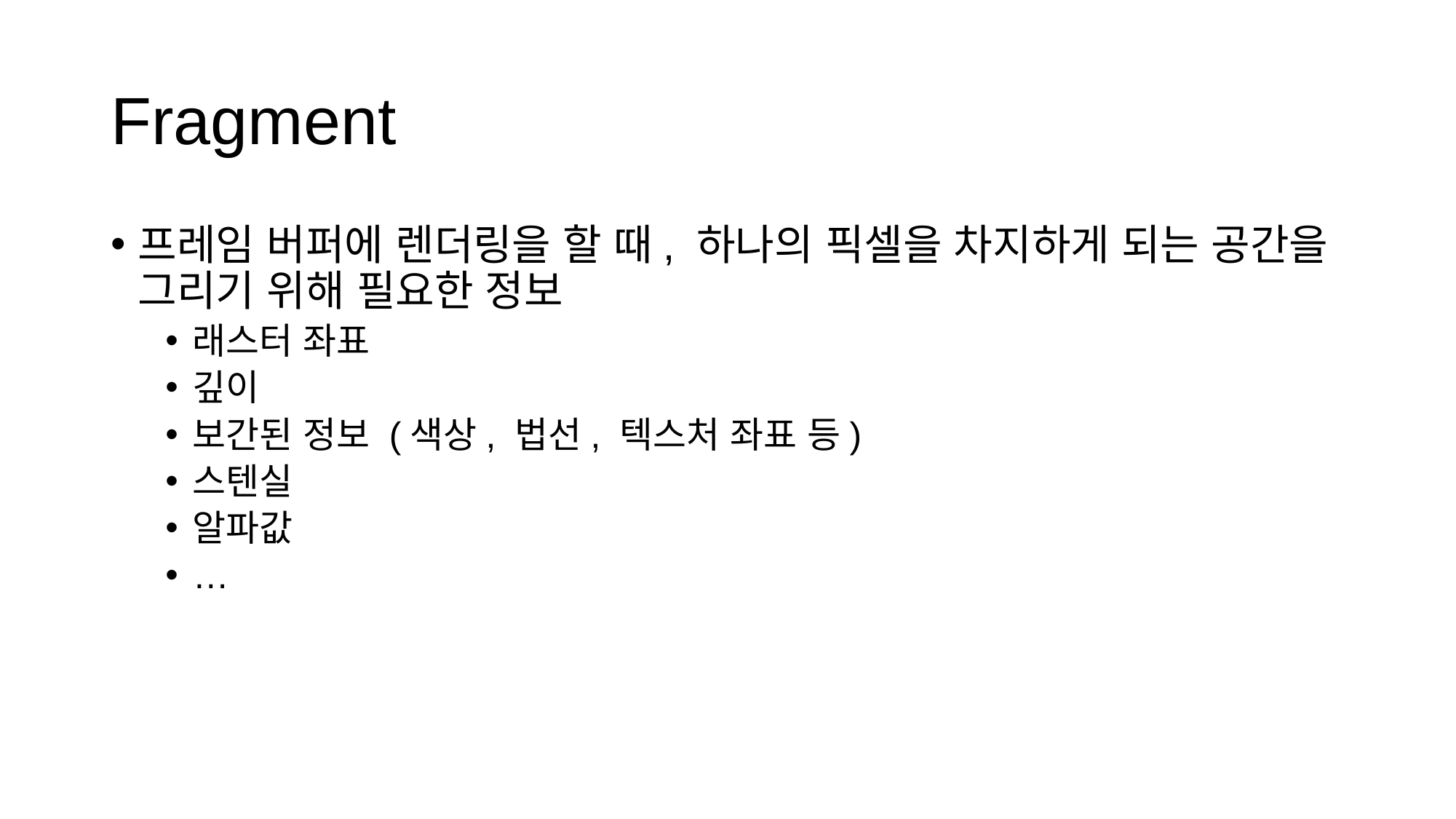

# Fragment
프레임 버퍼에 렌더링을 할 때, 하나의 픽셀을 차지하게 되는 공간을 그리기 위해 필요한 정보
래스터 좌표
깊이
보간된 정보 (색상, 법선, 텍스처 좌표 등)
스텐실
알파값
…